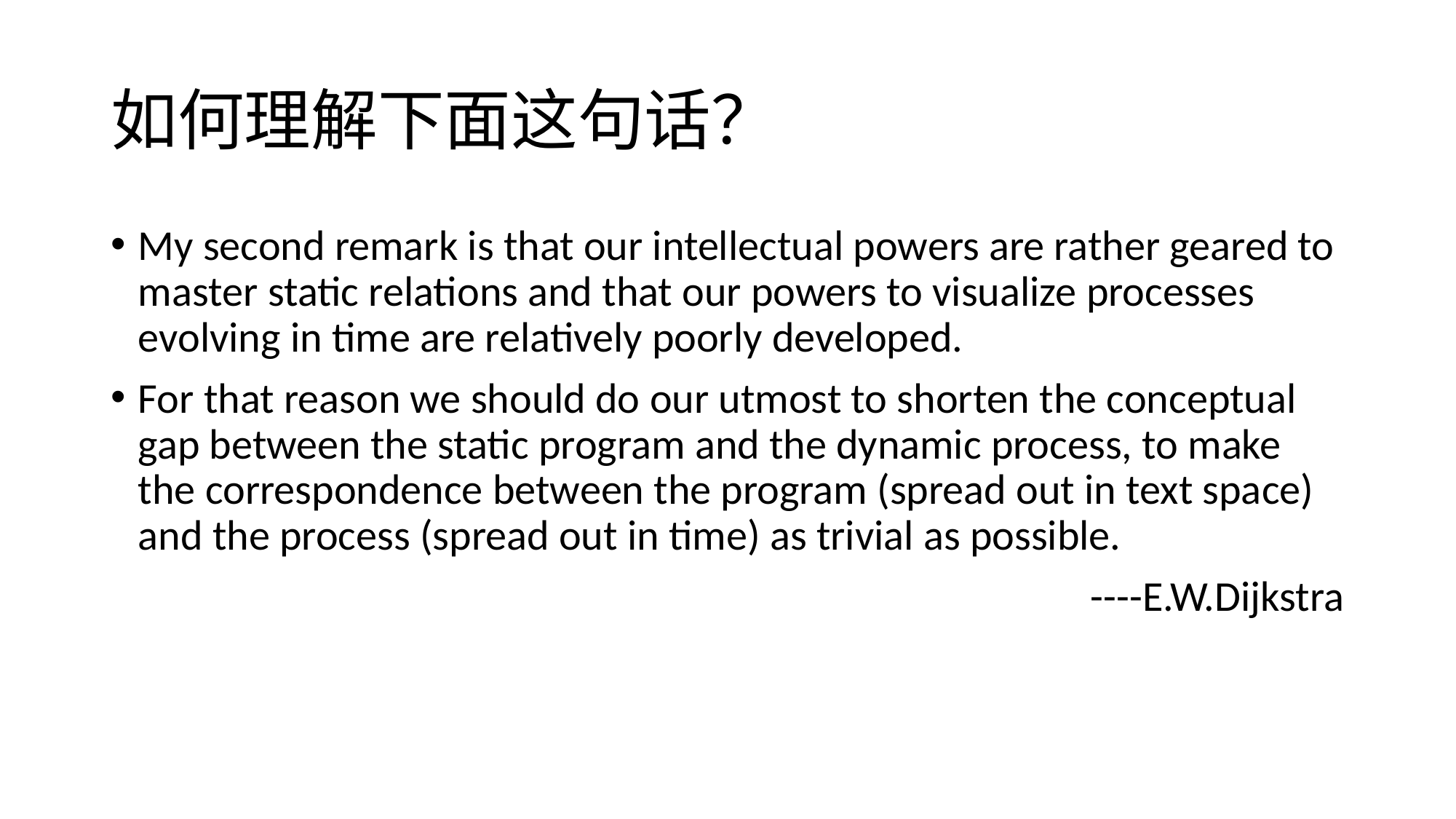

# 如何理解下面这句话？
My second remark is that our intellectual powers are rather geared to master static relations and that our powers to visualize processes evolving in time are relatively poorly developed.
For that reason we should do our utmost to shorten the conceptual gap between the static program and the dynamic process, to make the correspondence between the program (spread out in text space) and the process (spread out in time) as trivial as possible.
----E.W.Dijkstra